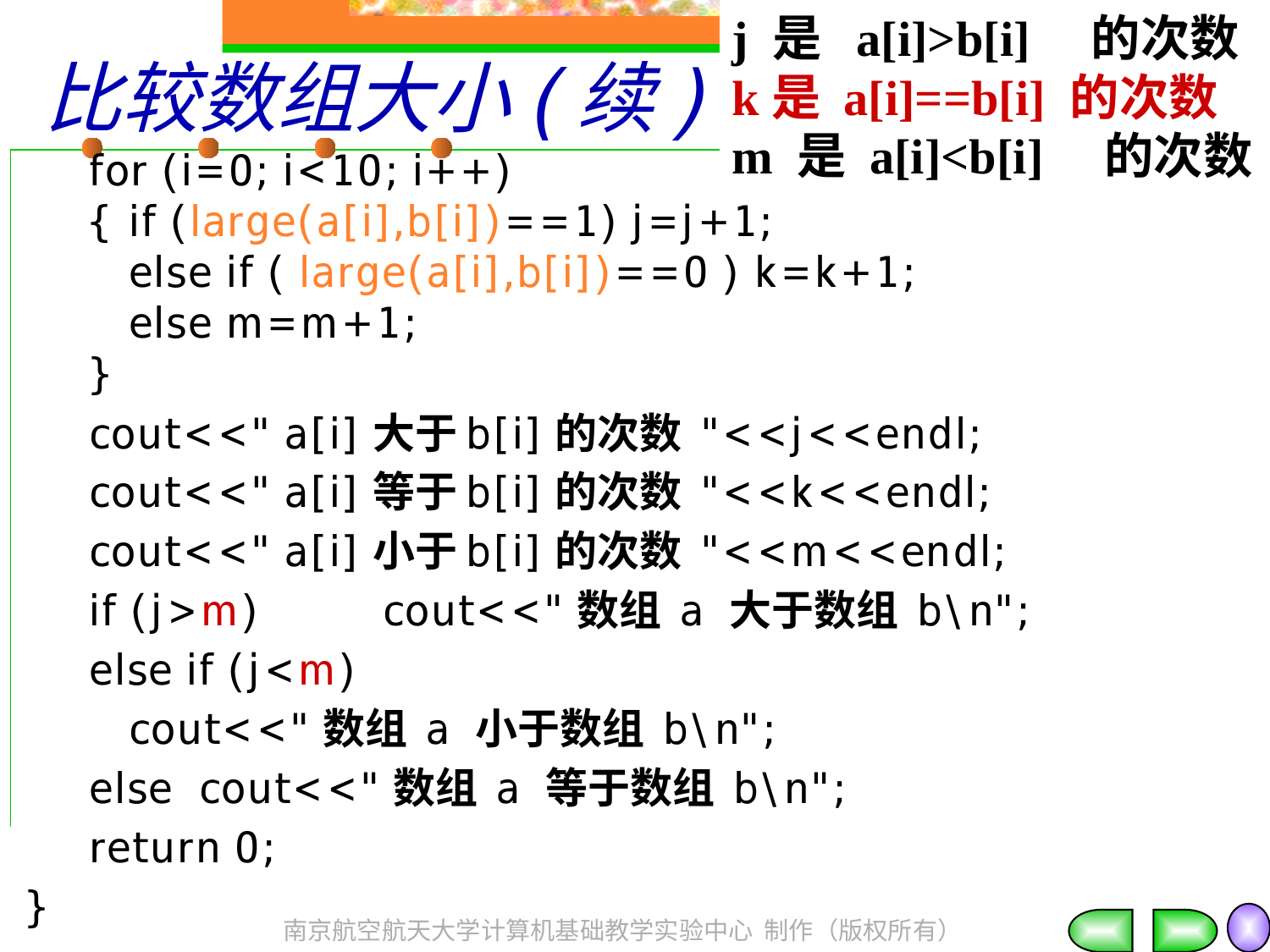

j 是  a[i]>b[i]    的次数
k是 a[i]==b[i] 的次数
m 是 a[i]<b[i]    的次数
# 比较数组大小(续)
for (i=0; i<10; i++)
{	if (large(a[i],b[i])==1) j=j+1;
	else if ( large(a[i],b[i])==0 ) k=k+1;
	else m=m+1;
}
cout<<" a[i]大于b[i]的次数 "<<j<<endl;
cout<<" a[i]等于b[i]的次数 "<<k<<endl;
cout<<" a[i]小于b[i]的次数 "<<m<<endl;
if (j>m) 	cout<<"数组 a 大于数组 b\n";
else if (j<m)
	cout<<"数组 a 小于数组 b\n";
else  cout<<"数组 a 等于数组 b\n";
return 0;
}